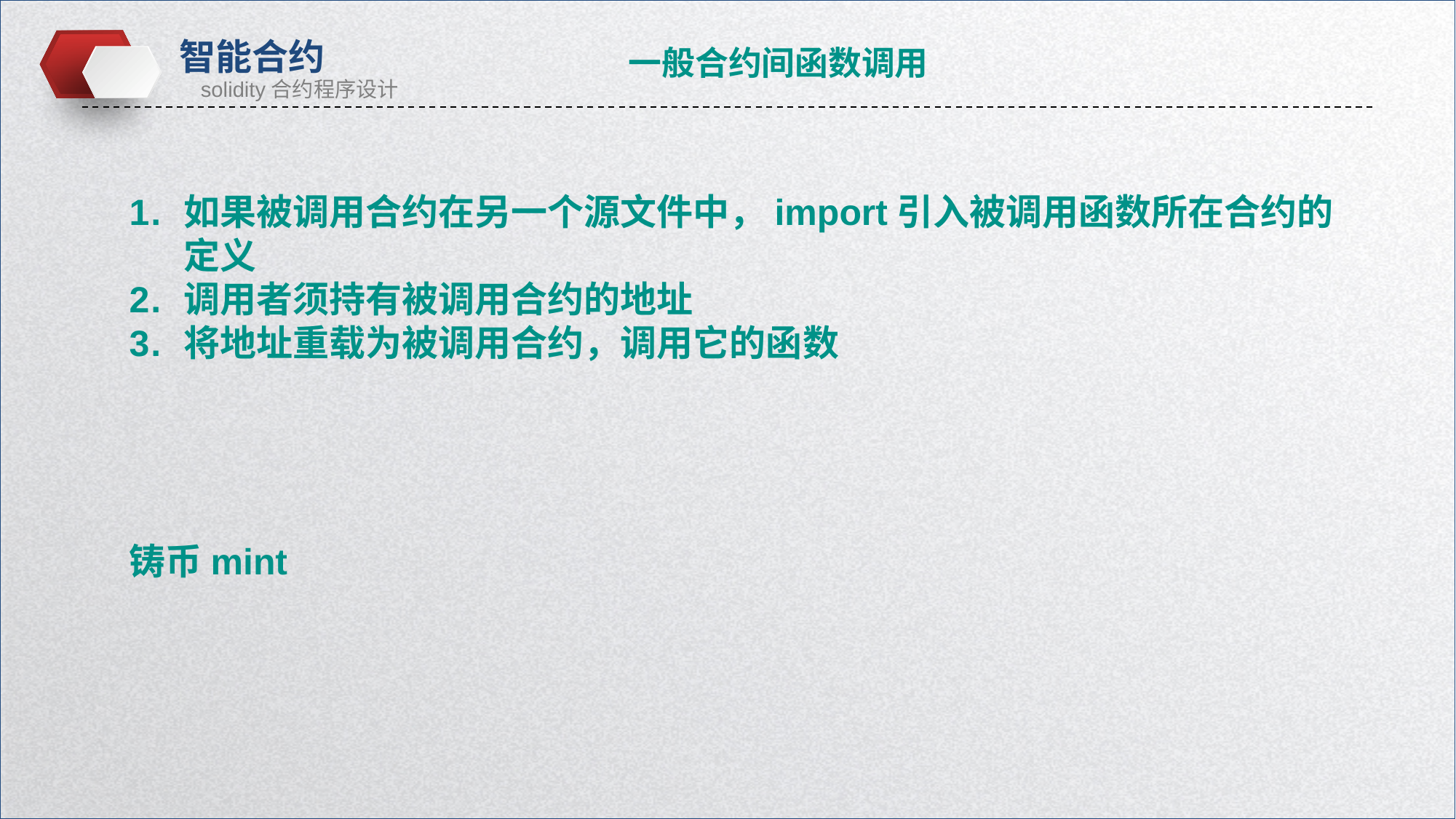

一般合约间函数调用
如果被调用合约在另一个源文件中，import引入被调用函数所在合约的定义
调用者须持有被调用合约的地址
将地址重载为被调用合约，调用它的函数

铸币mint